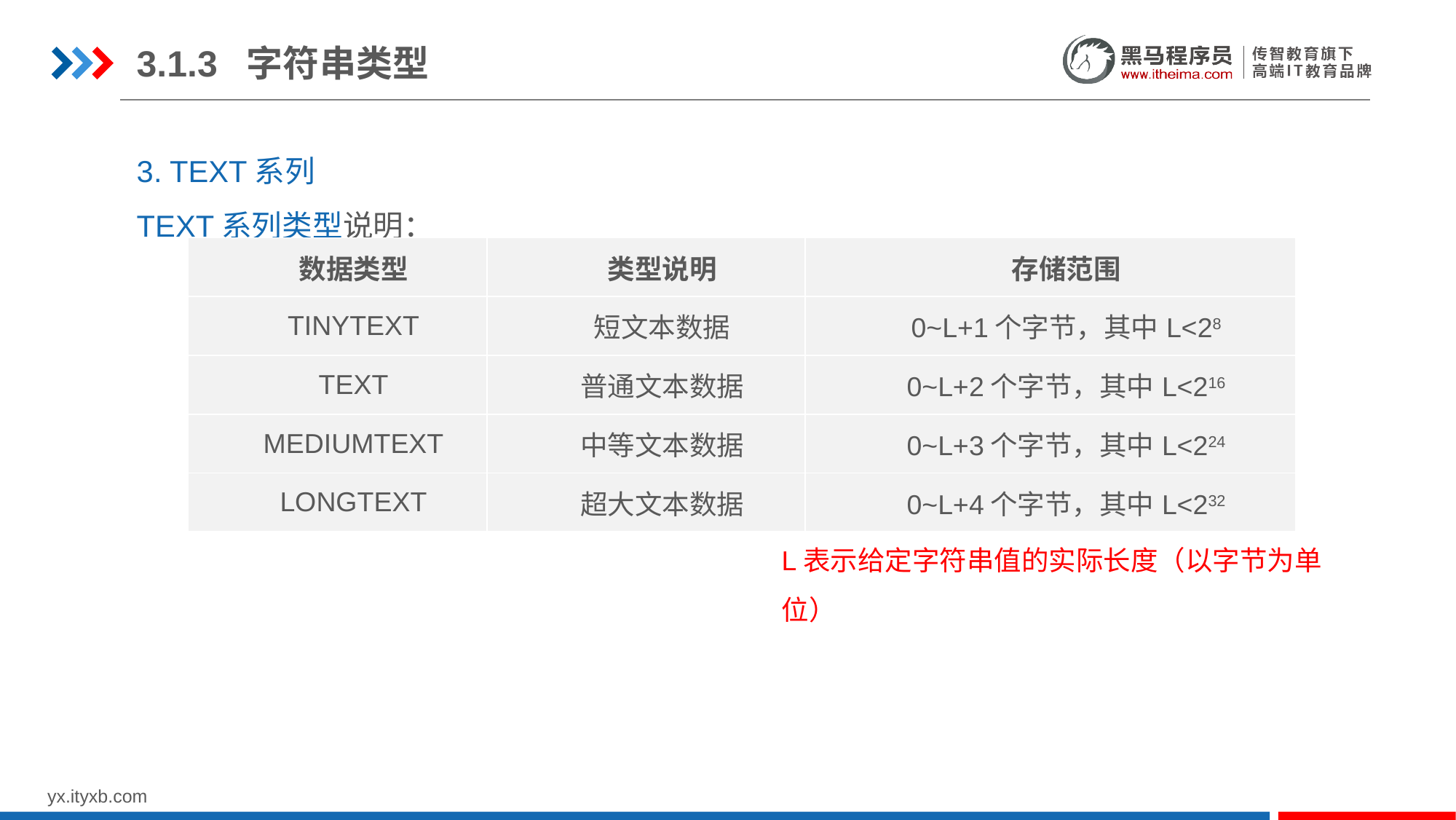

3.1.3  字符串类型
3. TEXT系列
TEXT系列类型说明：
| 数据类型 | 类型说明 | 存储范围 |
| --- | --- | --- |
| TINYTEXT | 短文本数据 | 0~L+1个字节，其中L<28 |
| TEXT | 普通文本数据 | 0~L+2个字节，其中L<216 |
| MEDIUMTEXT | 中等文本数据 | 0~L+3个字节，其中L<224 |
| LONGTEXT | 超大文本数据 | 0~L+4个字节，其中L<232 |
L表示给定字符串值的实际长度（以字节为单位）